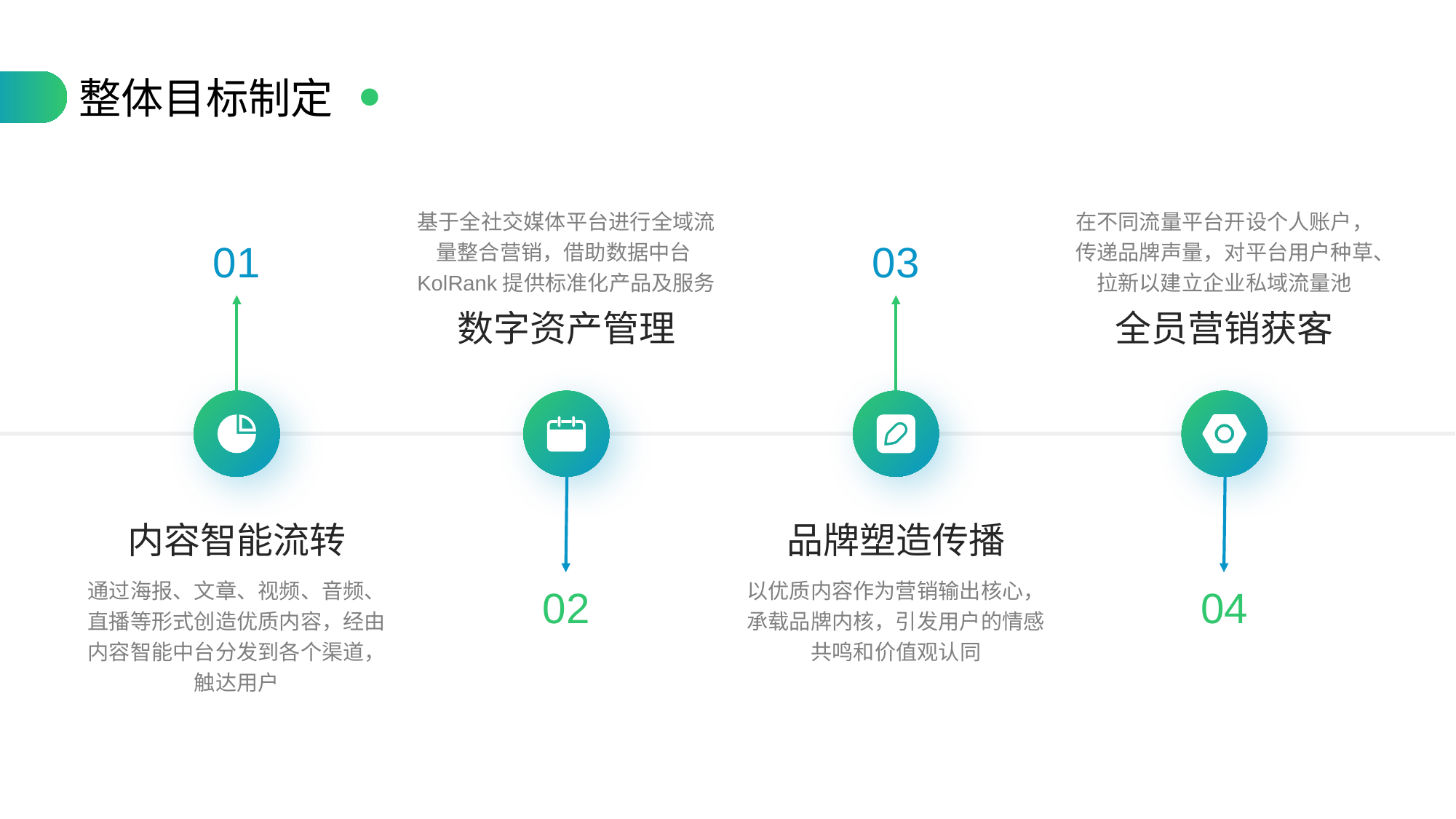

整体目标制定

基于全社交媒体平台进行全域流量整合营销，借助数据中台KolRank提供标准化产品及服务
在不同流量平台开设个人账户，传递品牌声量，对平台用户种草、拉新以建立企业私域流量池
01
03
数字资产管理
全员营销获客

内容智能流转
品牌塑造传播
通过海报、文章、视频、音频、直播等形式创造优质内容，经由内容智能中台分发到各个渠道，触达用户
以优质内容作为营销输出核心，承载品牌内核，引发用户的情感共鸣和价值观认同
02
04